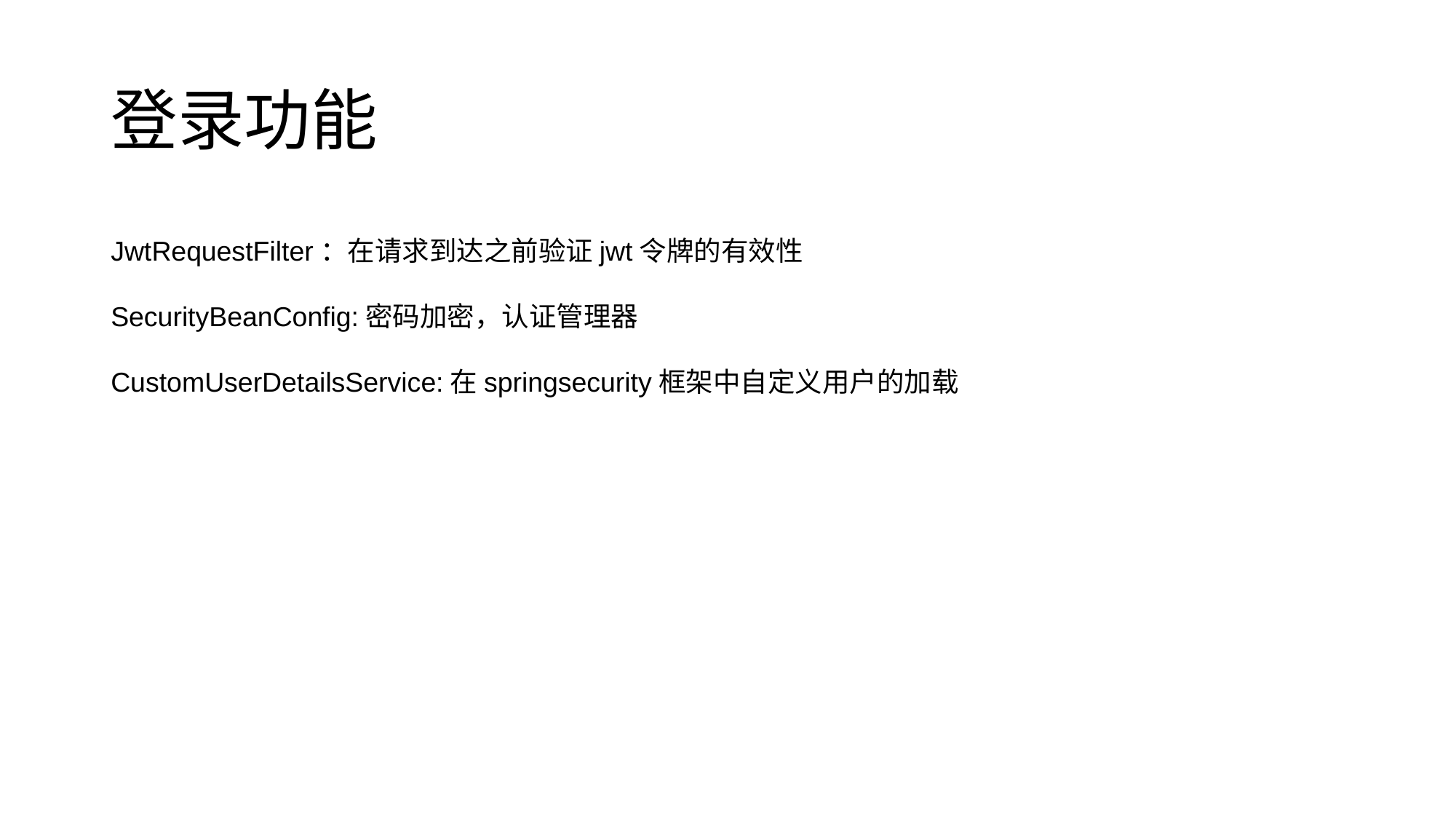

# 登录功能
JwtRequestFilter：在请求到达之前验证jwt令牌的有效性

SecurityBeanConfig:密码加密，认证管理器

CustomUserDetailsService:在springsecurity框架中自定义用户的加载